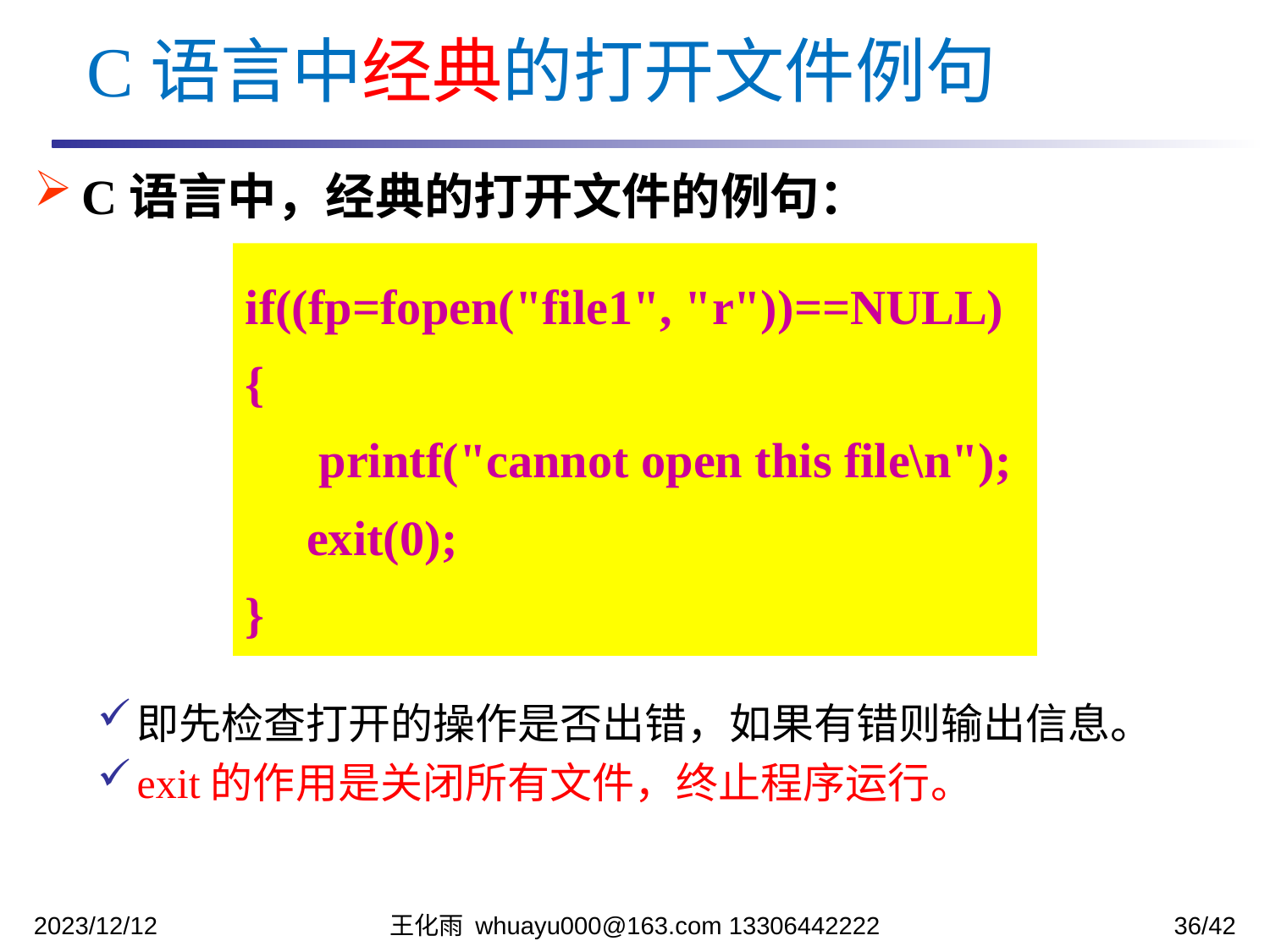

C语言中经典的打开文件例句
C语言中，经典的打开文件的例句：

即先检查打开的操作是否出错，如果有错则输出信息。
exit的作用是关闭所有文件，终止程序运行。
if((fp=fopen("file1", "r"))==NULL)
{
      printf("cannot open this file\n");
     exit(0);
}
2023/12/12
王化雨 whuayu000@163.com 13306442222
36/42